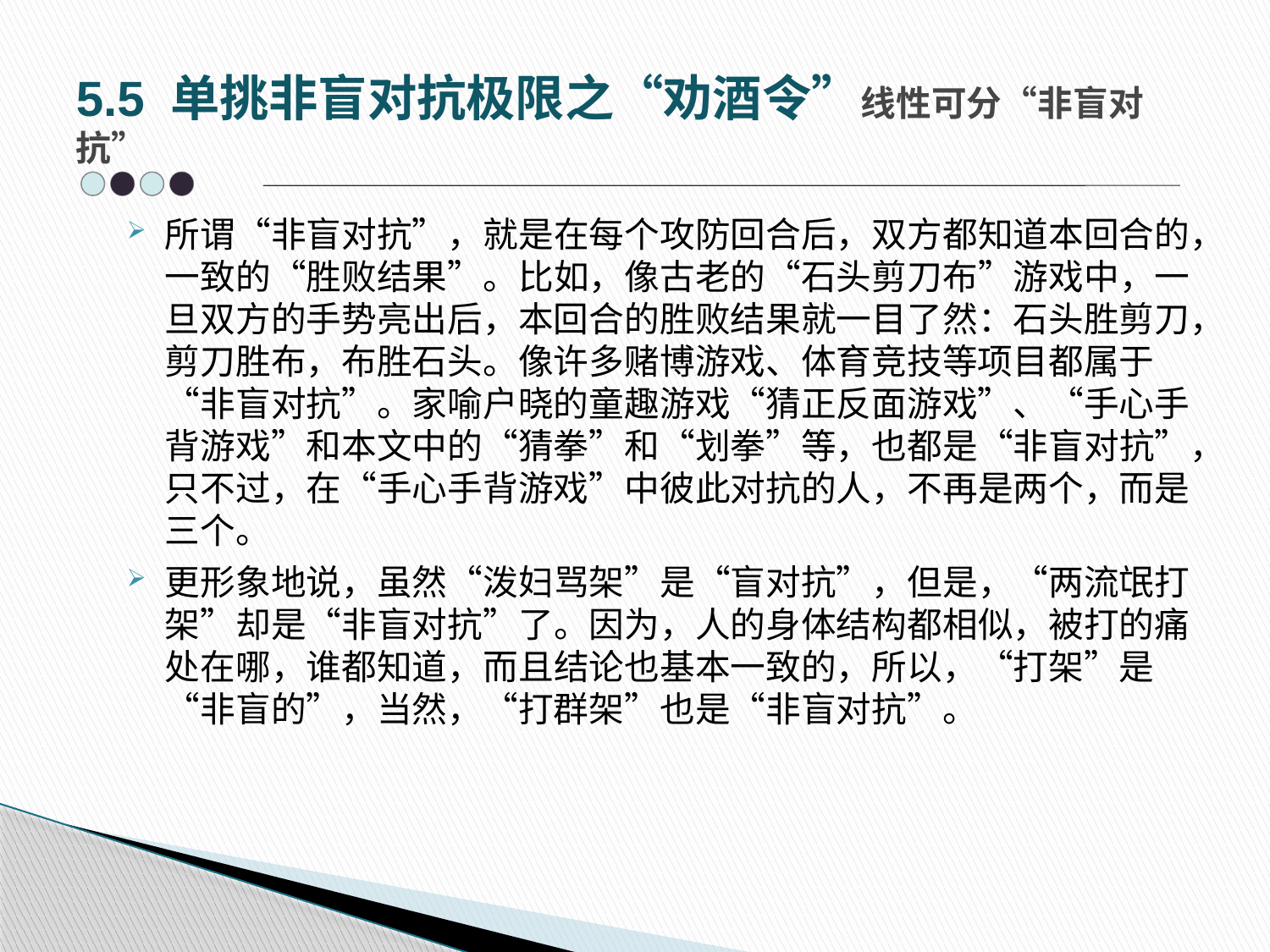

# 5.5 单挑非盲对抗极限之“劝酒令”线性可分“非盲对抗”

所谓“非盲对抗”，就是在每个攻防回合后，双方都知道本回合的，一致的“胜败结果”。比如，像古老的“石头剪刀布”游戏中，一旦双方的手势亮出后，本回合的胜败结果就一目了然：石头胜剪刀，剪刀胜布，布胜石头。像许多赌博游戏、体育竞技等项目都属于“非盲对抗”。家喻户晓的童趣游戏“猜正反面游戏”、“手心手背游戏”和本文中的“猜拳”和“划拳”等，也都是“非盲对抗”，只不过，在“手心手背游戏”中彼此对抗的人，不再是两个，而是三个。
更形象地说，虽然“泼妇骂架”是“盲对抗”，但是，“两流氓打架”却是“非盲对抗”了。因为，人的身体结构都相似，被打的痛处在哪，谁都知道，而且结论也基本一致的，所以，“打架”是“非盲的”，当然，“打群架”也是“非盲对抗”。